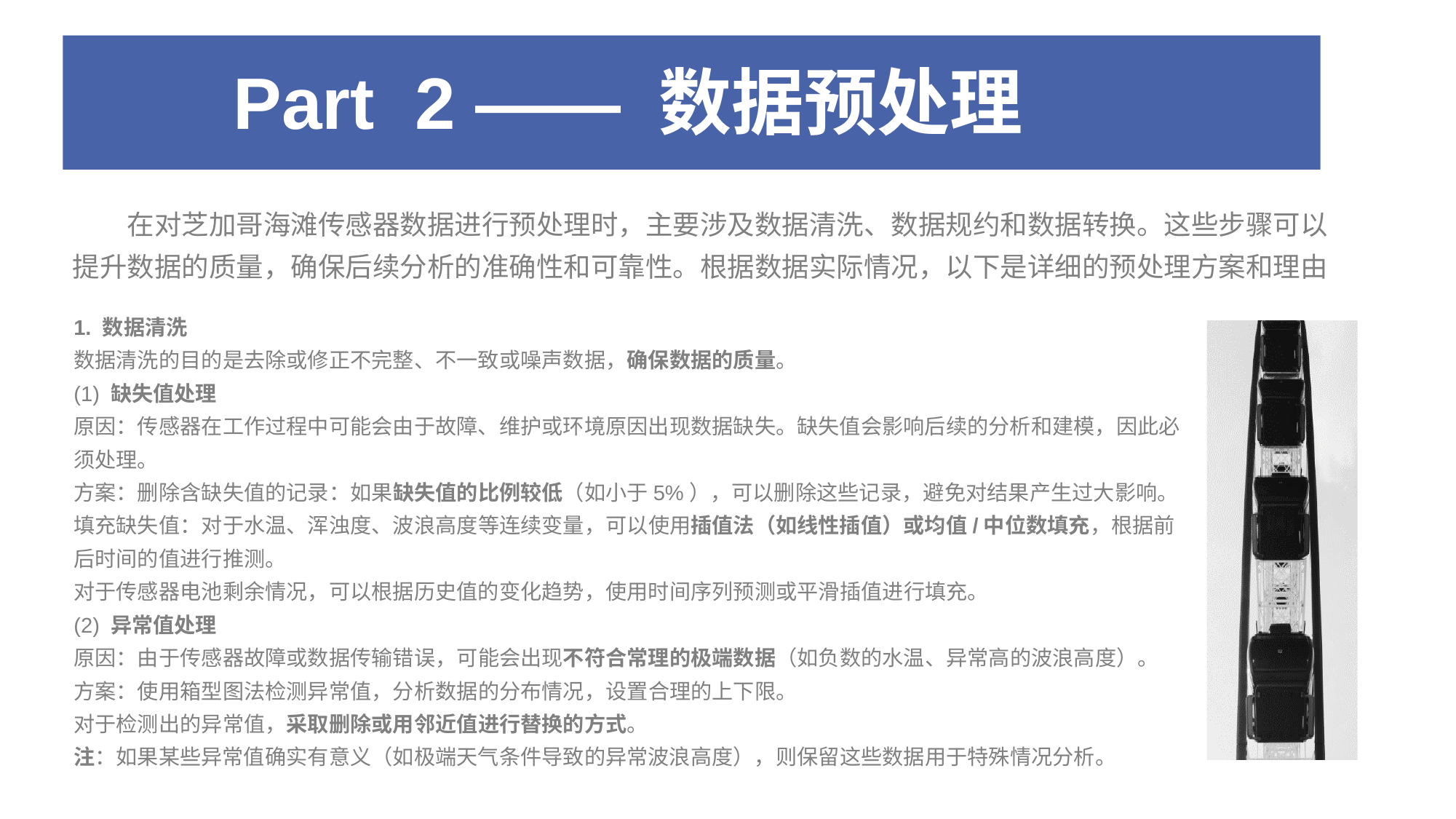

Part  2 —— 数据预处理

在对芝加哥海滩传感器数据进行预处理时，主要涉及数据清洗、数据规约和数据转换。这些步骤可以提升数据的质量，确保后续分析的准确性和可靠性。根据数据实际情况，以下是详细的预处理方案和理由
1. 数据清洗
数据清洗的目的是去除或修正不完整、不一致或噪声数据，确保数据的质量。
(1) 缺失值处理
原因：传感器在工作过程中可能会由于故障、维护或环境原因出现数据缺失。缺失值会影响后续的分析和建模，因此必须处理。
方案：删除含缺失值的记录：如果缺失值的比例较低（如小于5%），可以删除这些记录，避免对结果产生过大影响。
填充缺失值：对于水温、浑浊度、波浪高度等连续变量，可以使用插值法（如线性插值）或均值/中位数填充，根据前后时间的值进行推测。
对于传感器电池剩余情况，可以根据历史值的变化趋势，使用时间序列预测或平滑插值进行填充。
(2) 异常值处理
原因：由于传感器故障或数据传输错误，可能会出现不符合常理的极端数据（如负数的水温、异常高的波浪高度）。
方案：使用箱型图法检测异常值，分析数据的分布情况，设置合理的上下限。
对于检测出的异常值，采取删除或用邻近值进行替换的方式。
注：如果某些异常值确实有意义（如极端天气条件导致的异常波浪高度），则保留这些数据用于特殊情况分析。